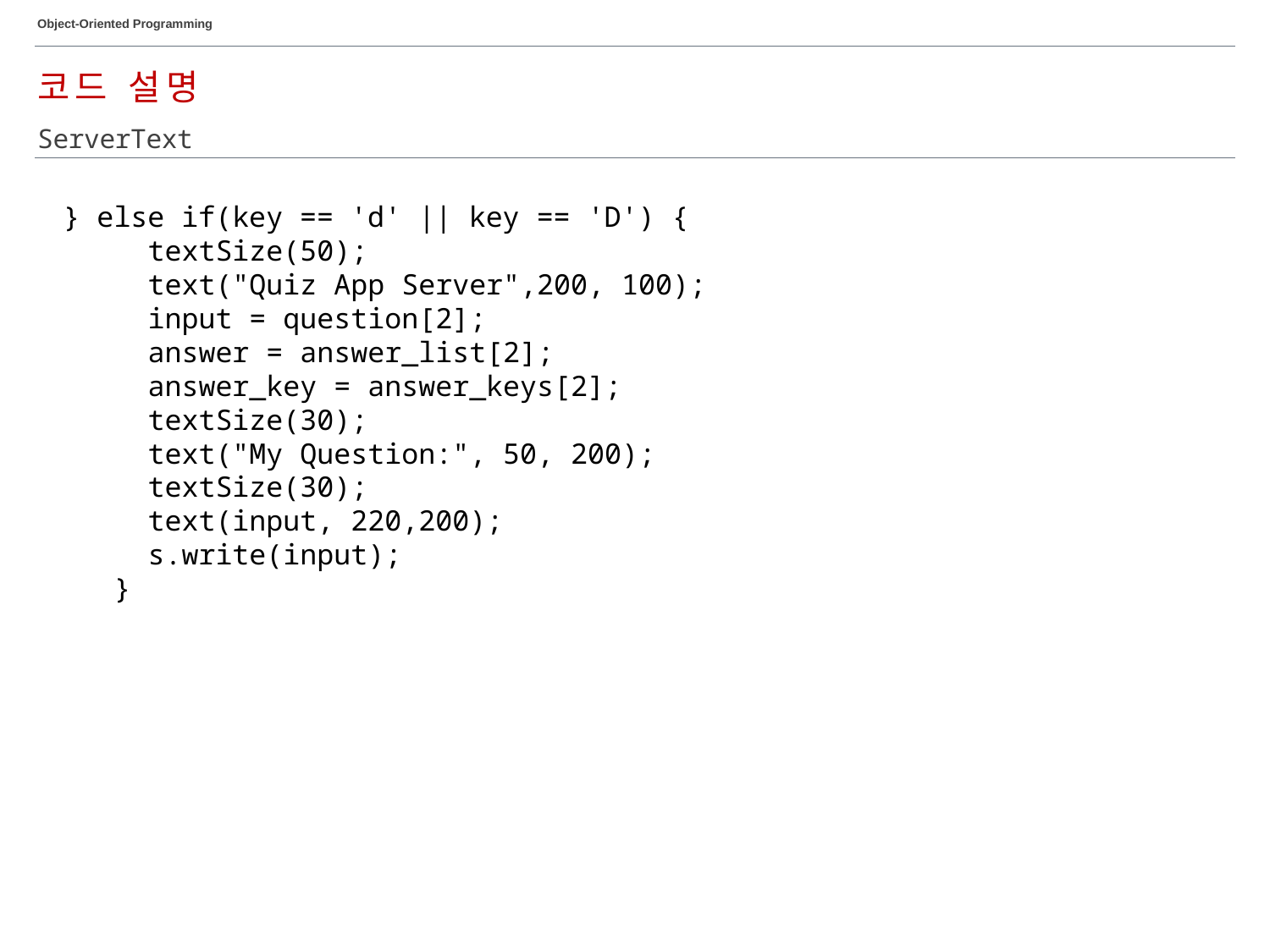

Object-Oriented Programming
코드 설명
ServerText
 } else if(key == 'd' || key == 'D') {
      textSize(50);
      text("Quiz App Server",200, 100);
      input = question[2];
      answer = answer_list[2];
      answer_key = answer_keys[2];
      textSize(30);
      text("My Question:", 50, 200);
      textSize(30);
      text(input, 220,200);
      s.write(input);
    }